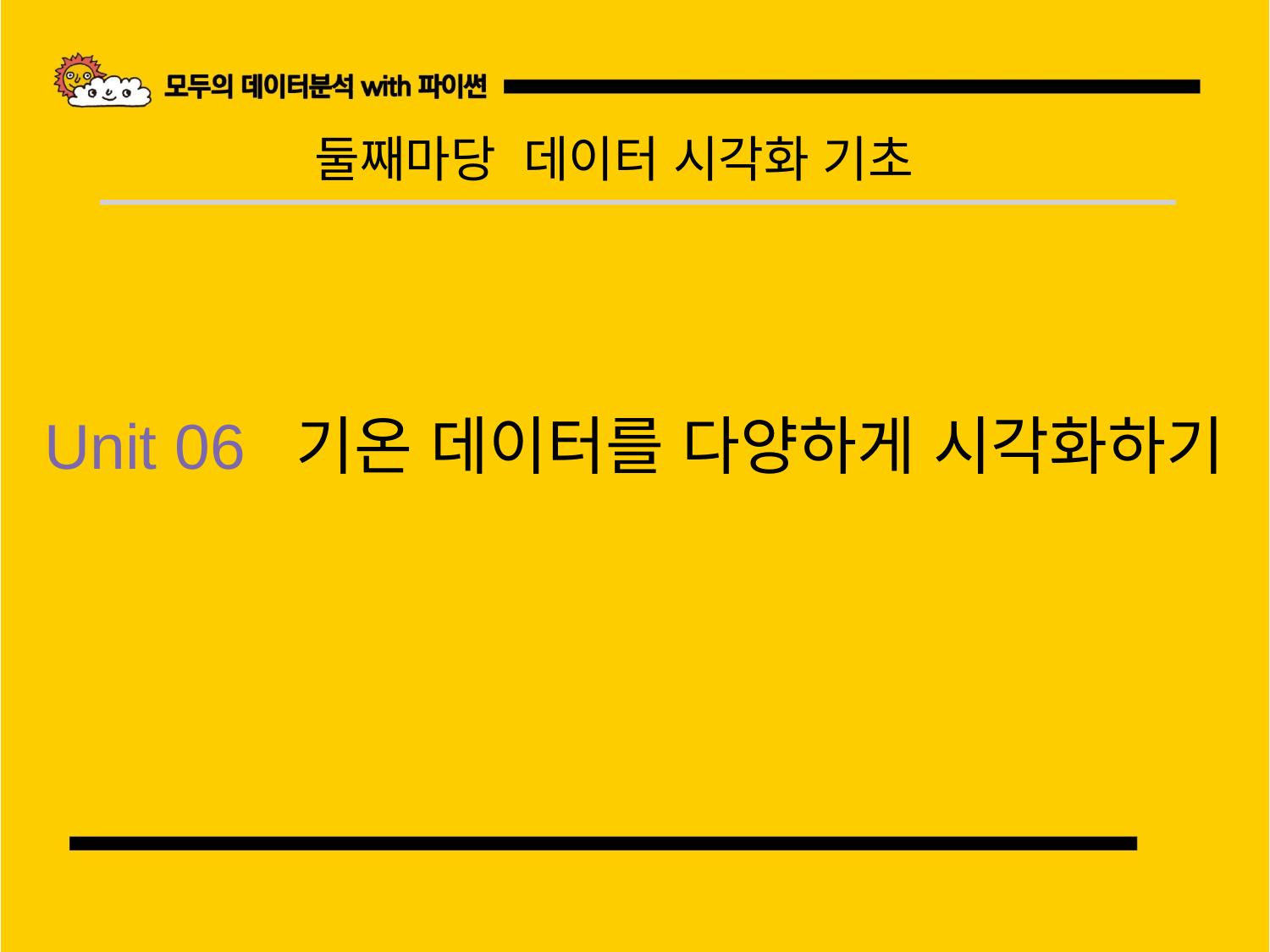

둘째마당  데이터 시각화 기초
Unit 06  기온 데이터를 다양하게 시각화하기